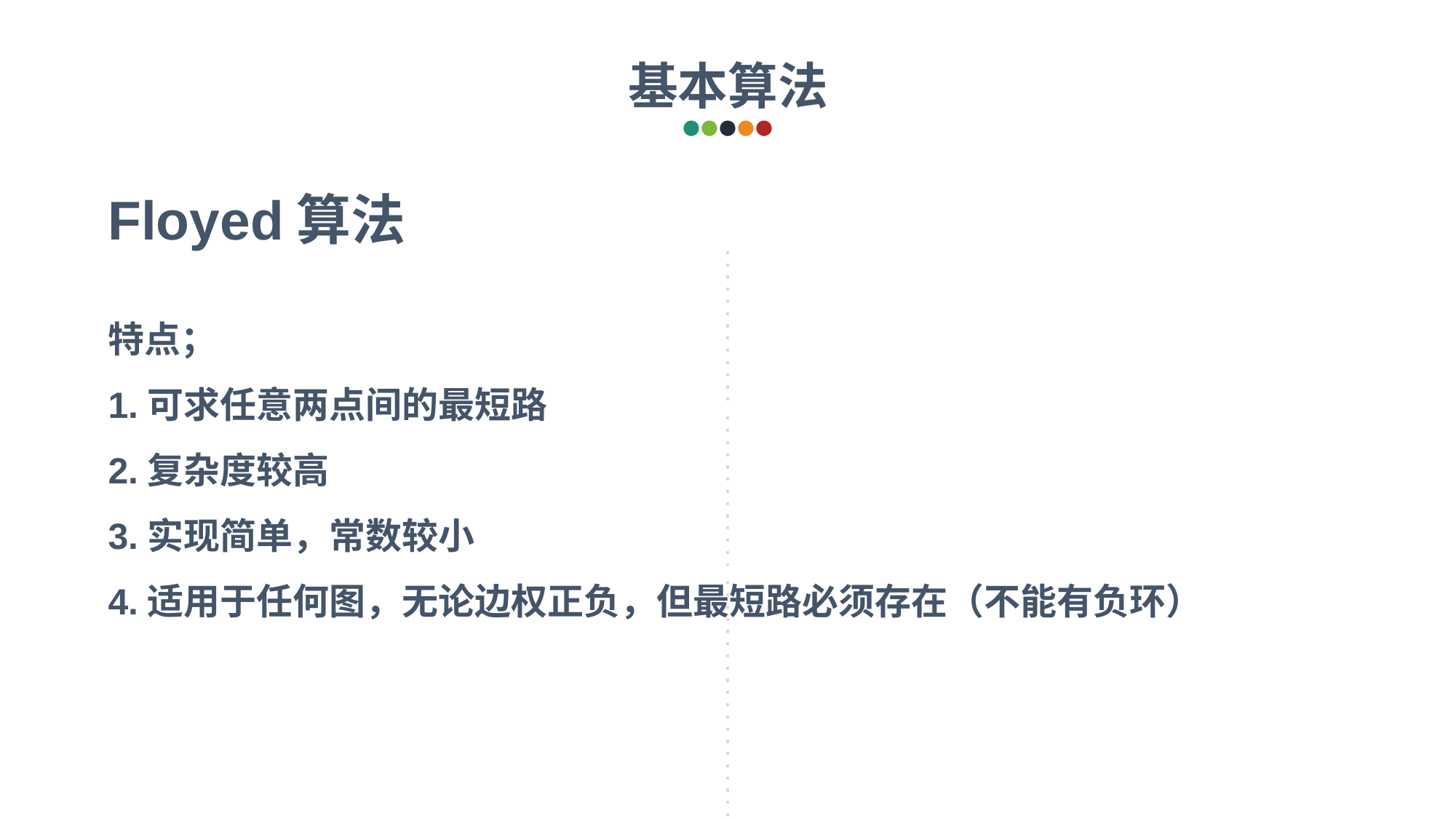

基本算法

Floyed算法

特点；
1.可求任意两点间的最短路
2.复杂度较高
3.实现简单，常数较小
4.适用于任何图，无论边权正负，但最短路必须存在（不能有负环）